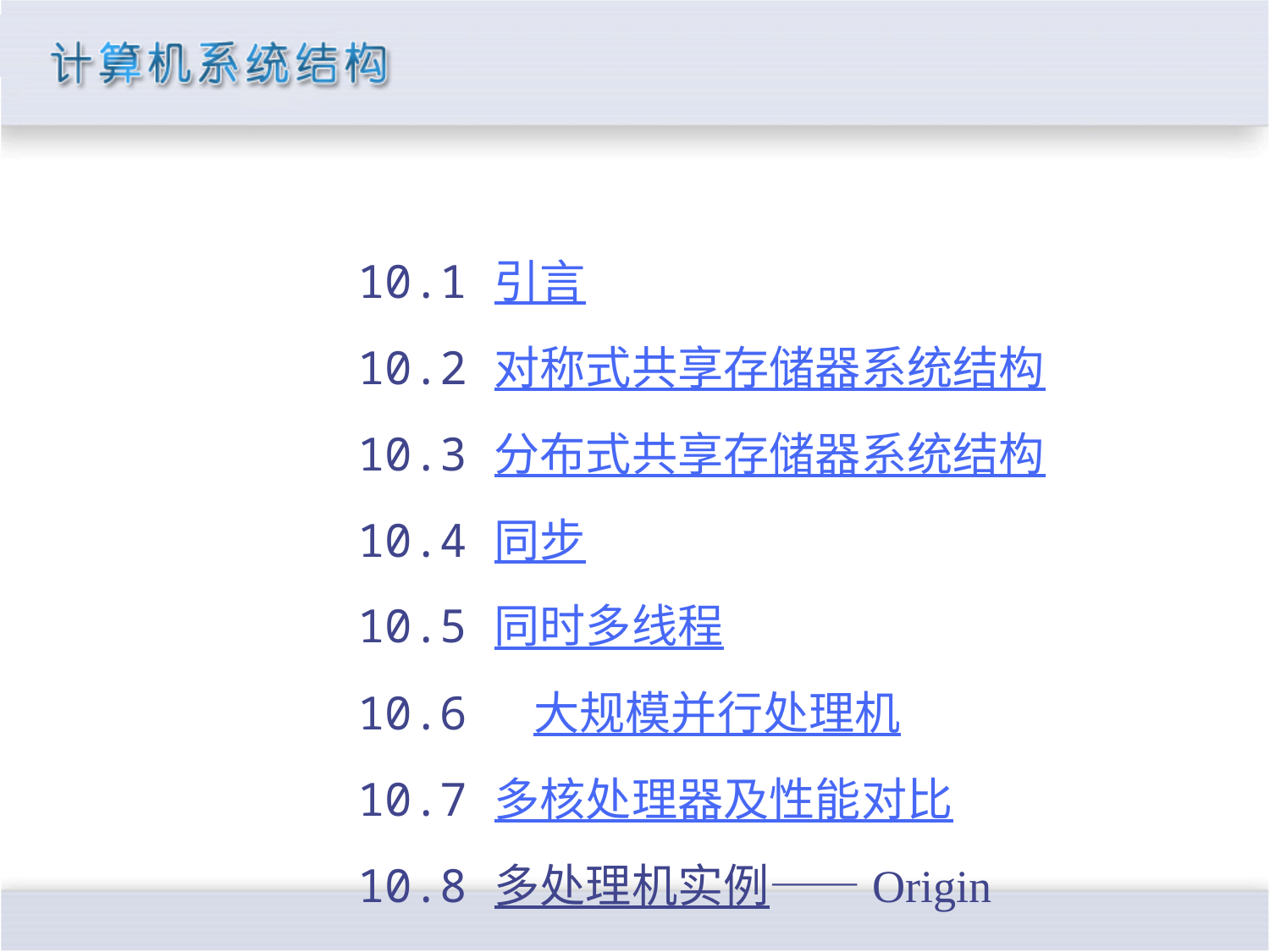

10.1	引言
10.2	对称式共享存储器系统结构
10.3	分布式共享存储器系统结构
10.4	同步
10.5	同时多线程
10.6  大规模并行处理机
10.7	多核处理器及性能对比
10.8	多处理机实例——Origin 2000